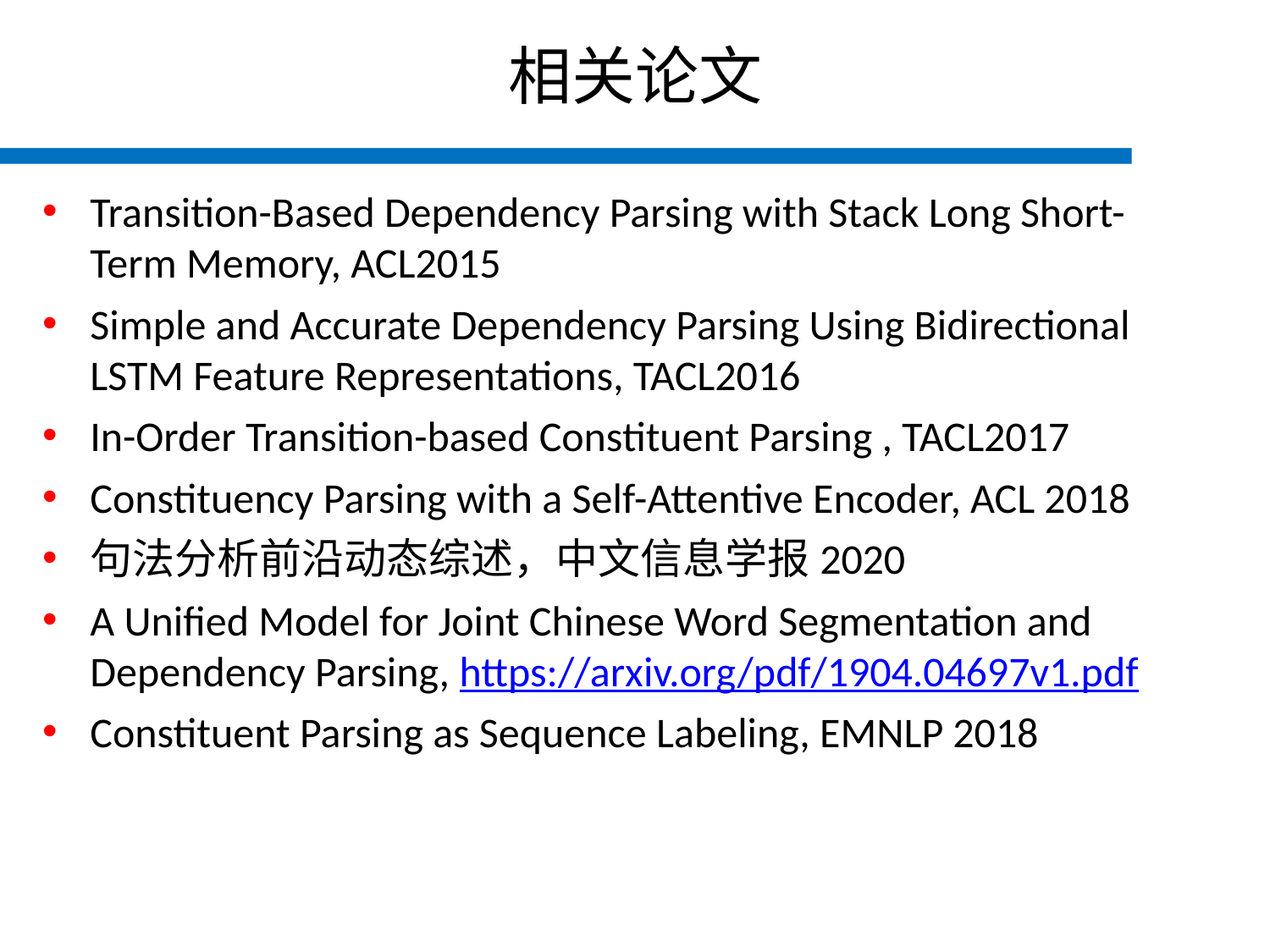

# 相关论文
Transition-Based Dependency Parsing with Stack Long Short-Term Memory, ACL2015
Simple and Accurate Dependency Parsing Using Bidirectional LSTM Feature Representations, TACL2016
In-Order Transition-based Constituent Parsing , TACL2017
Constituency Parsing with a Self-Attentive Encoder, ACL 2018
句法分析前沿动态综述，中文信息学报2020
A Unified Model for Joint Chinese Word Segmentation and Dependency Parsing, https://arxiv.org/pdf/1904.04697v1.pdf
Constituent Parsing as Sequence Labeling, EMNLP 2018